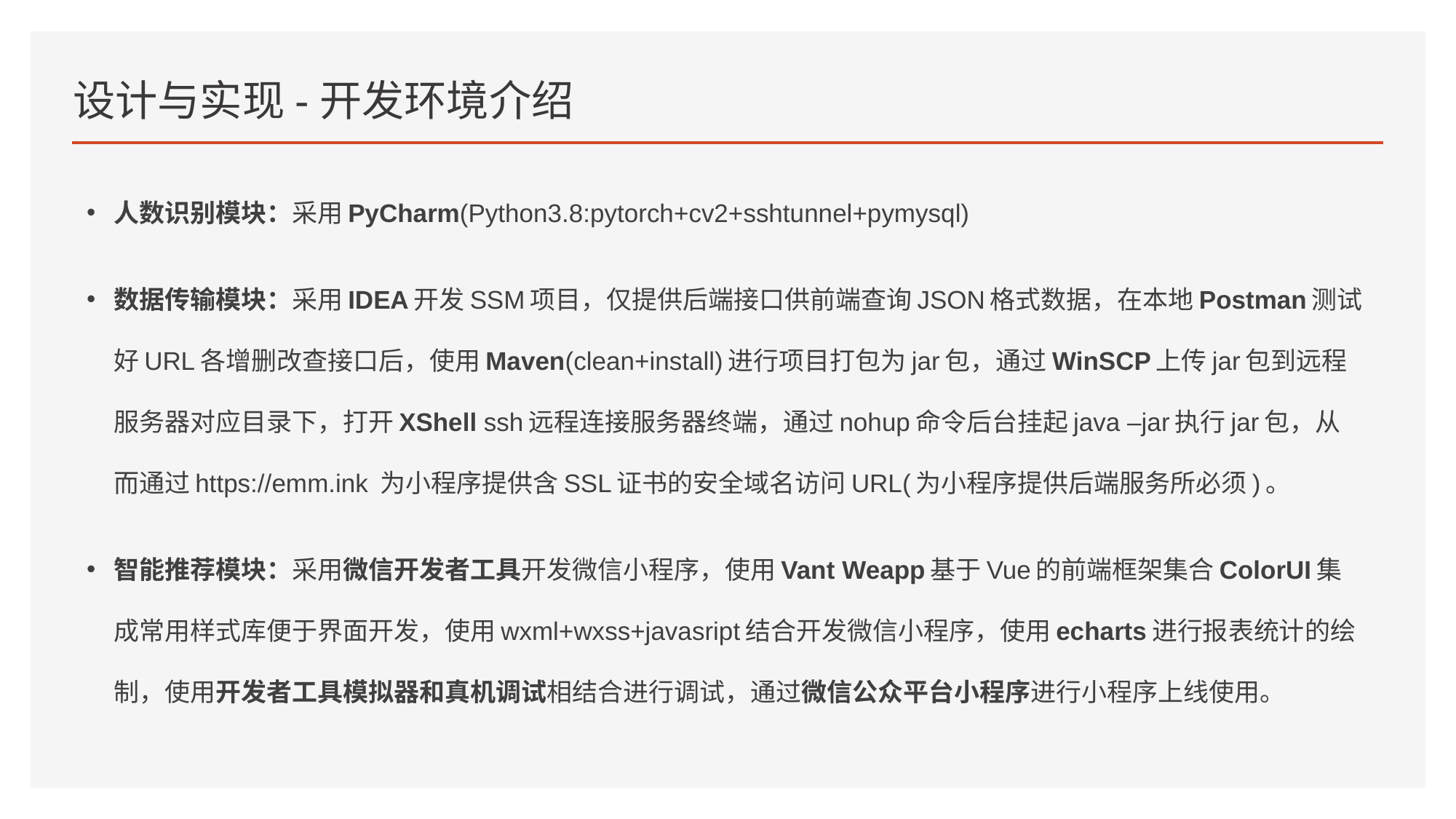

# 设计与实现-开发环境介绍
人数识别模块：采用PyCharm(Python3.8:pytorch+cv2+sshtunnel+pymysql)
数据传输模块：采用IDEA开发SSM项目，仅提供后端接口供前端查询JSON格式数据，在本地Postman测试好URL各增删改查接口后，使用Maven(clean+install)进行项目打包为jar包，通过WinSCP上传jar包到远程服务器对应目录下，打开XShell ssh远程连接服务器终端，通过nohup命令后台挂起java –jar执行jar包，从而通过https://emm.ink 为小程序提供含SSL证书的安全域名访问URL(为小程序提供后端服务所必须)。
智能推荐模块：采用微信开发者工具开发微信小程序，使用Vant Weapp基于Vue的前端框架集合ColorUI集成常用样式库便于界面开发，使用wxml+wxss+javasript结合开发微信小程序，使用echarts进行报表统计的绘制，使用开发者工具模拟器和真机调试相结合进行调试，通过微信公众平台小程序进行小程序上线使用。